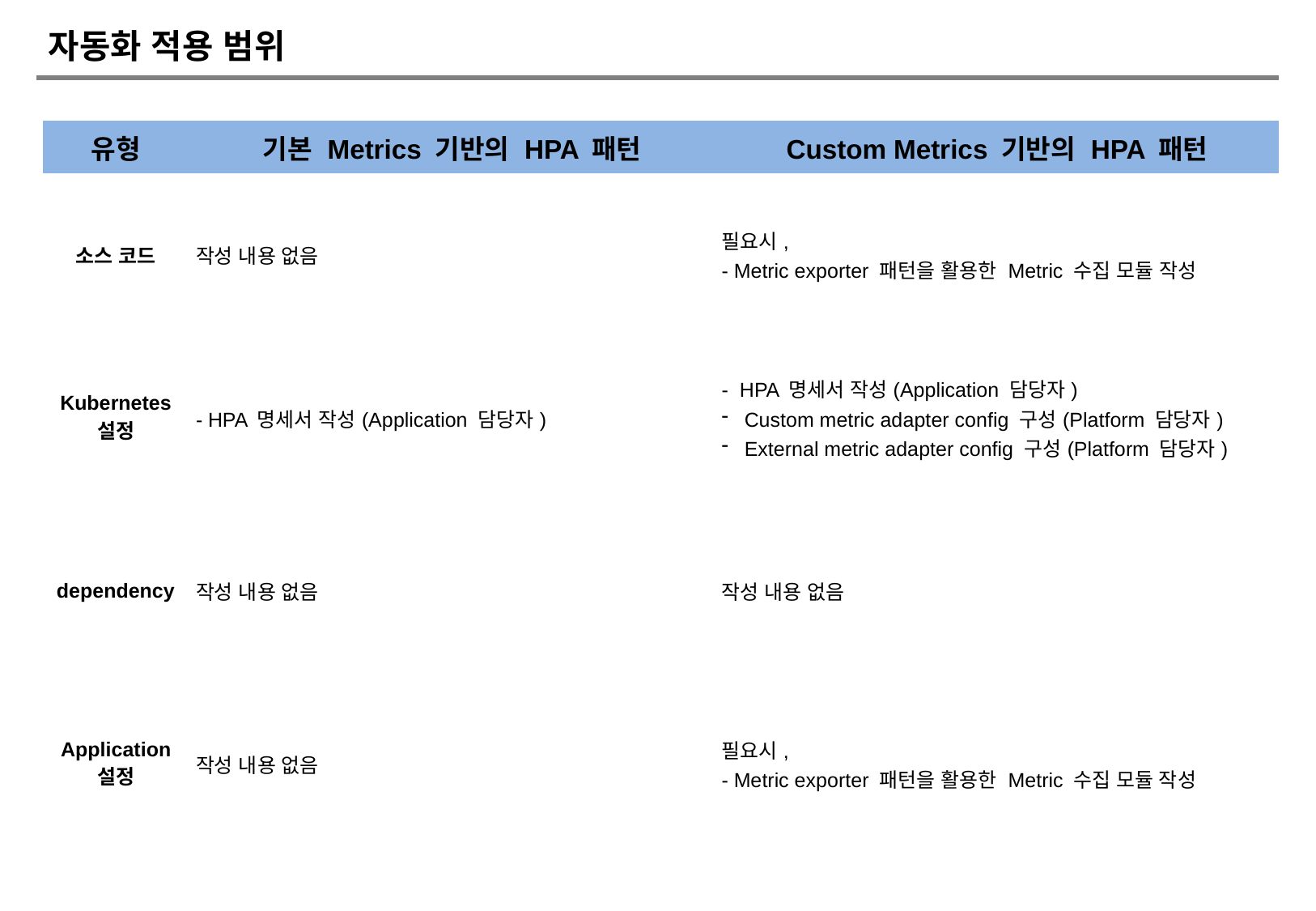

# 자동화 적용 범위
| 유형 | 기본 Metrics 기반의 HPA 패턴 | Custom Metrics 기반의 HPA 패턴 |
| --- | --- | --- |
| 소스 코드 | 작성 내용 없음 | 필요시, - Metric exporter 패턴을 활용한 Metric 수집 모듈 작성 |
| Kubernetes 설정 | - HPA 명세서 작성(Application 담당자) | - HPA 명세서 작성(Application 담당자) Custom metric adapter config 구성(Platform 담당자) External metric adapter config 구성(Platform 담당자) |
| dependency | 작성 내용 없음 | 작성 내용 없음 |
| Application 설정 | 작성 내용 없음 | 필요시, - Metric exporter 패턴을 활용한 Metric 수집 모듈 작성 |